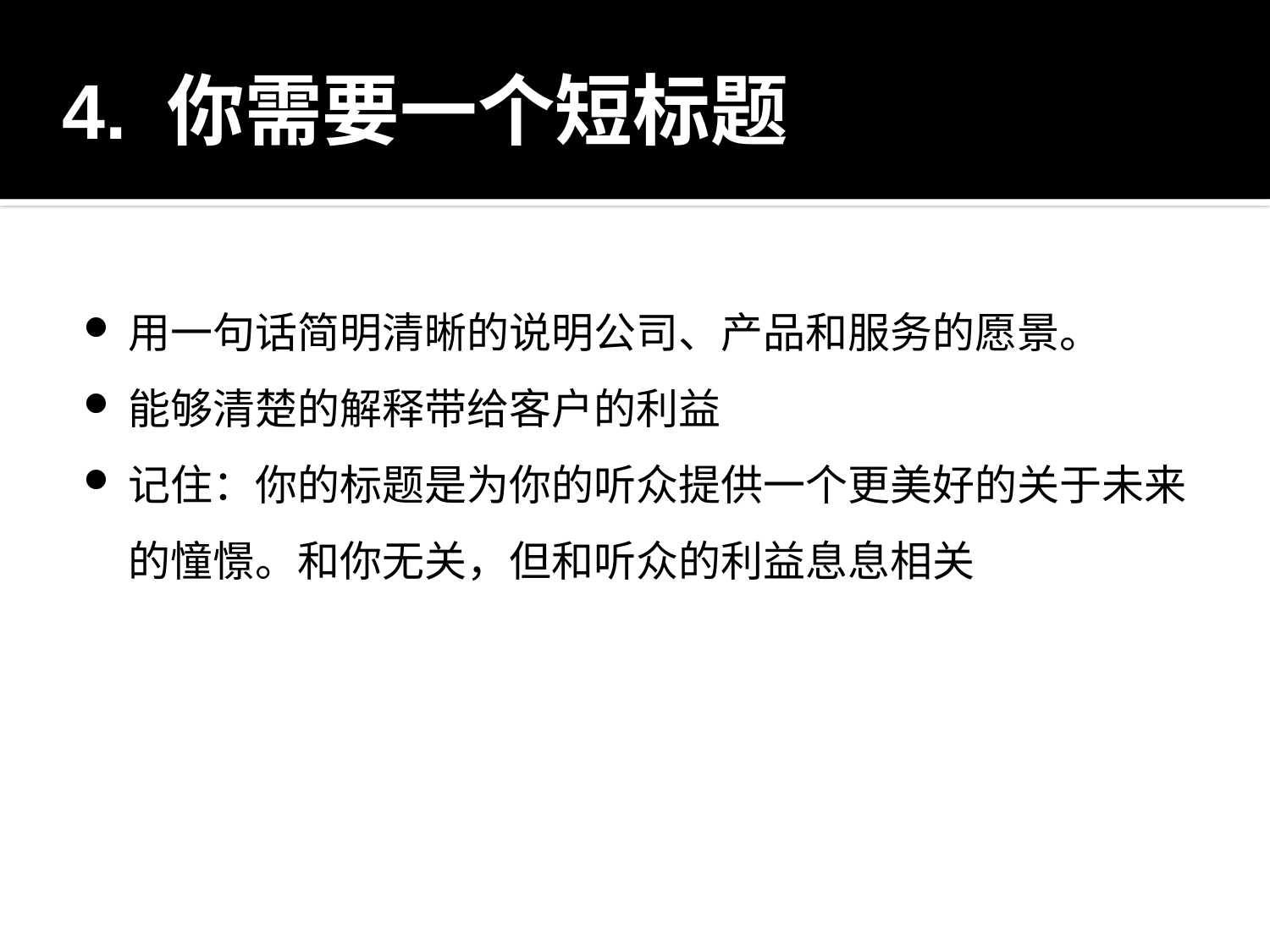

# 4. 你需要一个短标题
用一句话简明清晰的说明公司、产品和服务的愿景。
能够清楚的解释带给客户的利益
记住：你的标题是为你的听众提供一个更美好的关于未来的憧憬。和你无关，但和听众的利益息息相关